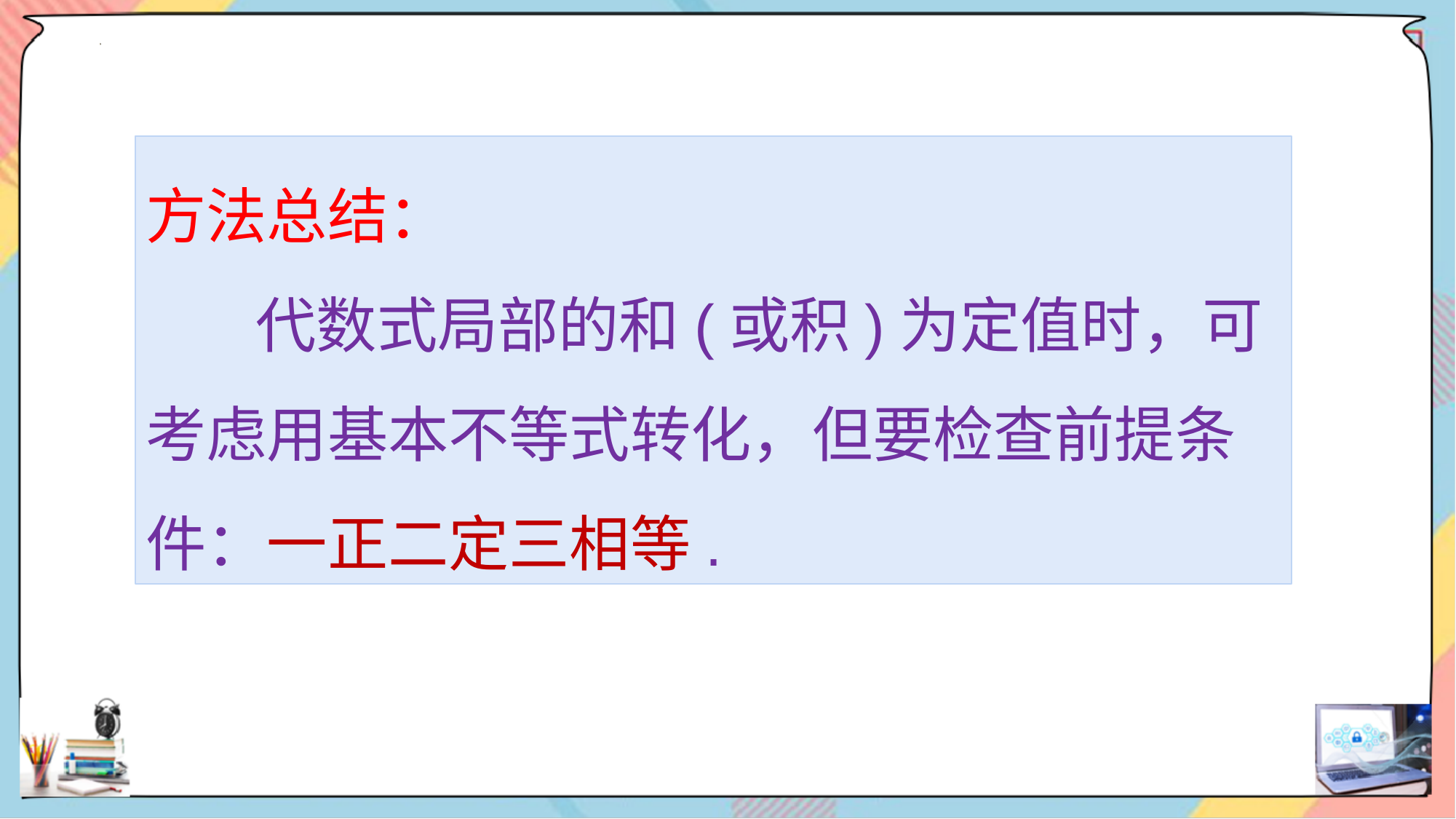

方法总结：
       代数式局部的和(或积)为定值时，可考虑用基本不等式转化，但要检查前提条件：一正二定三相等.